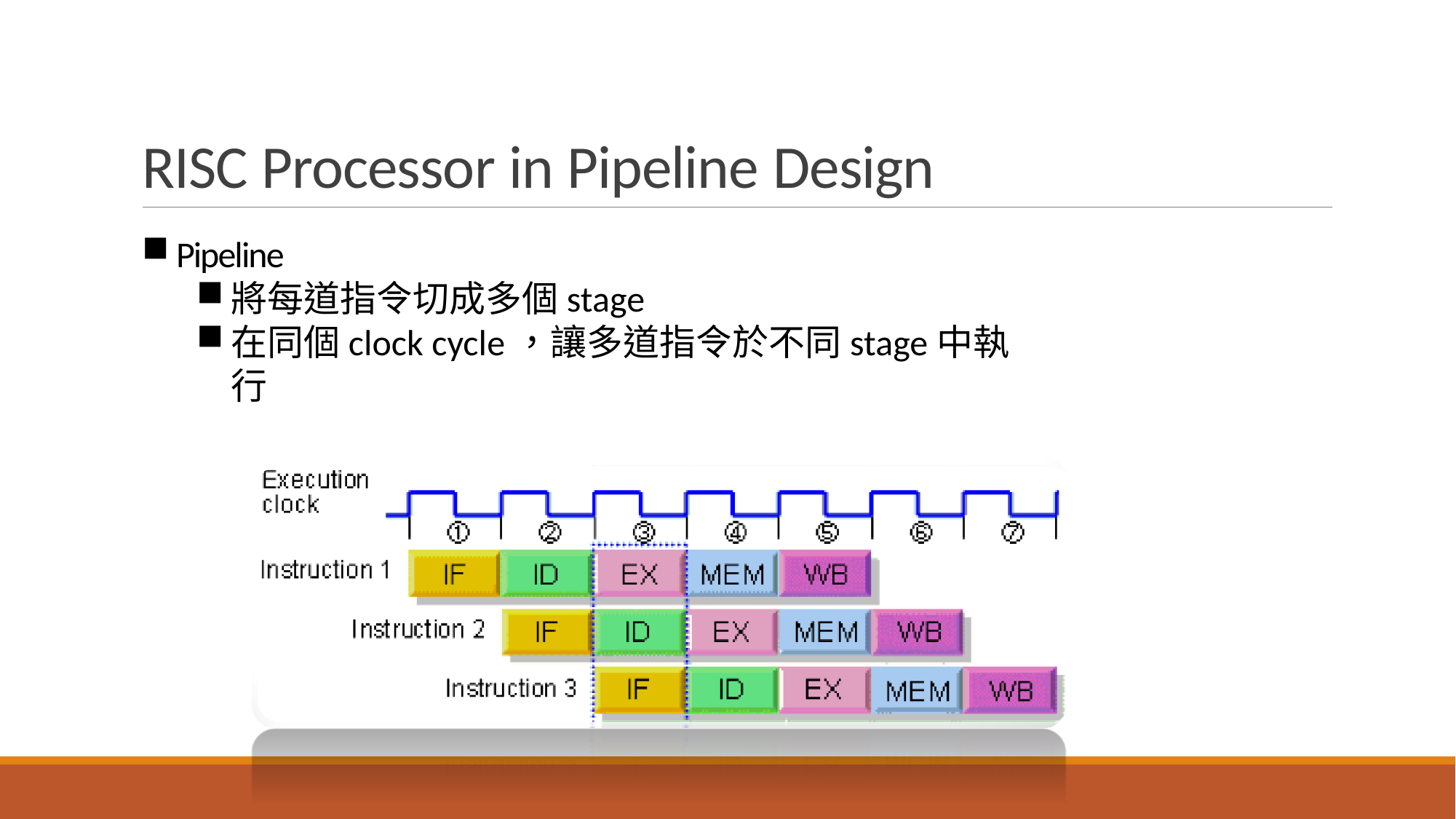

# RISC Processor in Pipeline Design

Pipeline
將每道指令切成多個stage
在同個clock cycle，讓多道指令於不同stage中執行